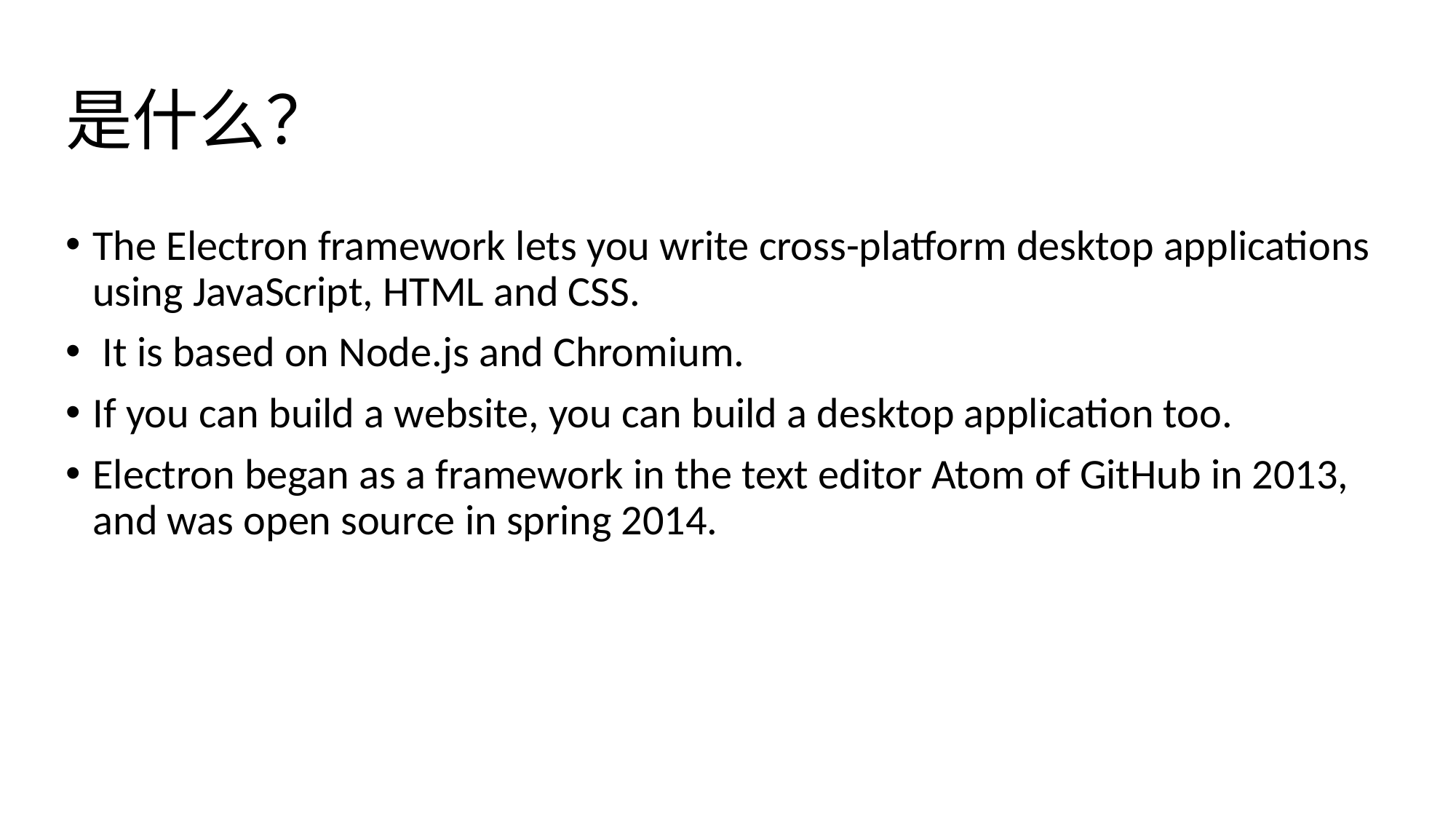

# 是什么？
The Electron framework lets you write cross-platform desktop applications using JavaScript, HTML and CSS.
 It is based on Node.js and Chromium.
If you can build a website, you can build a desktop application too.
Electron began as a framework in the text editor Atom of GitHub in 2013, and was open source in spring 2014.